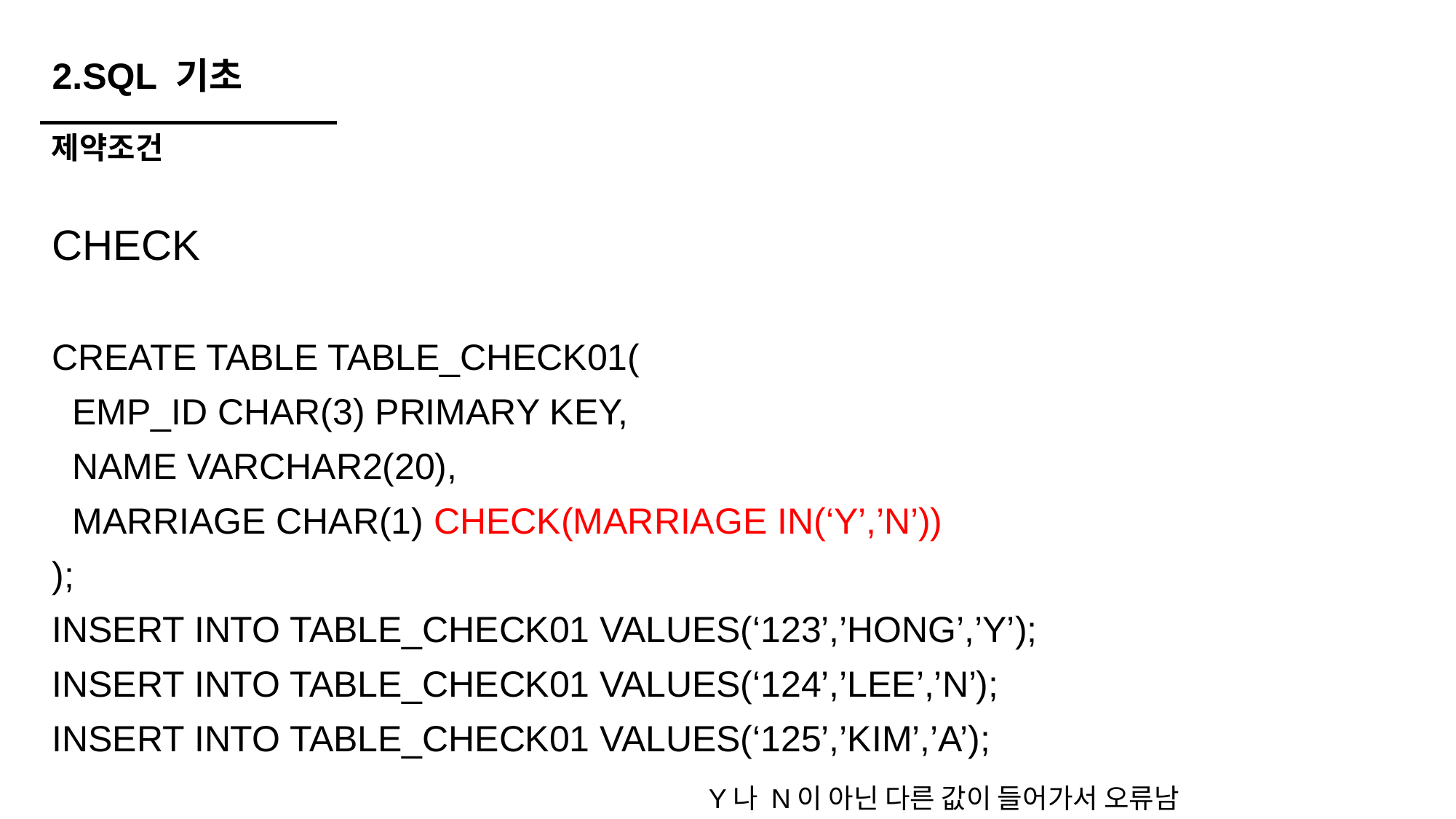

# 2.SQL 기초
제약조건
CHECK

CREATE TABLE TABLE_CHECK01(
  EMP_ID CHAR(3) PRIMARY KEY,
  NAME VARCHAR2(20),
  MARRIAGE CHAR(1) CHECK(MARRIAGE IN(‘Y’,’N’))
);
INSERT INTO TABLE_CHECK01 VALUES(‘123’,’HONG’,’Y’);
INSERT INTO TABLE_CHECK01 VALUES(‘124’,’LEE’,’N’);
INSERT INTO TABLE_CHECK01 VALUES(‘125’,’KIM’,’A’);

Y나 N이 아닌 다른 값이 들어가서 오류남